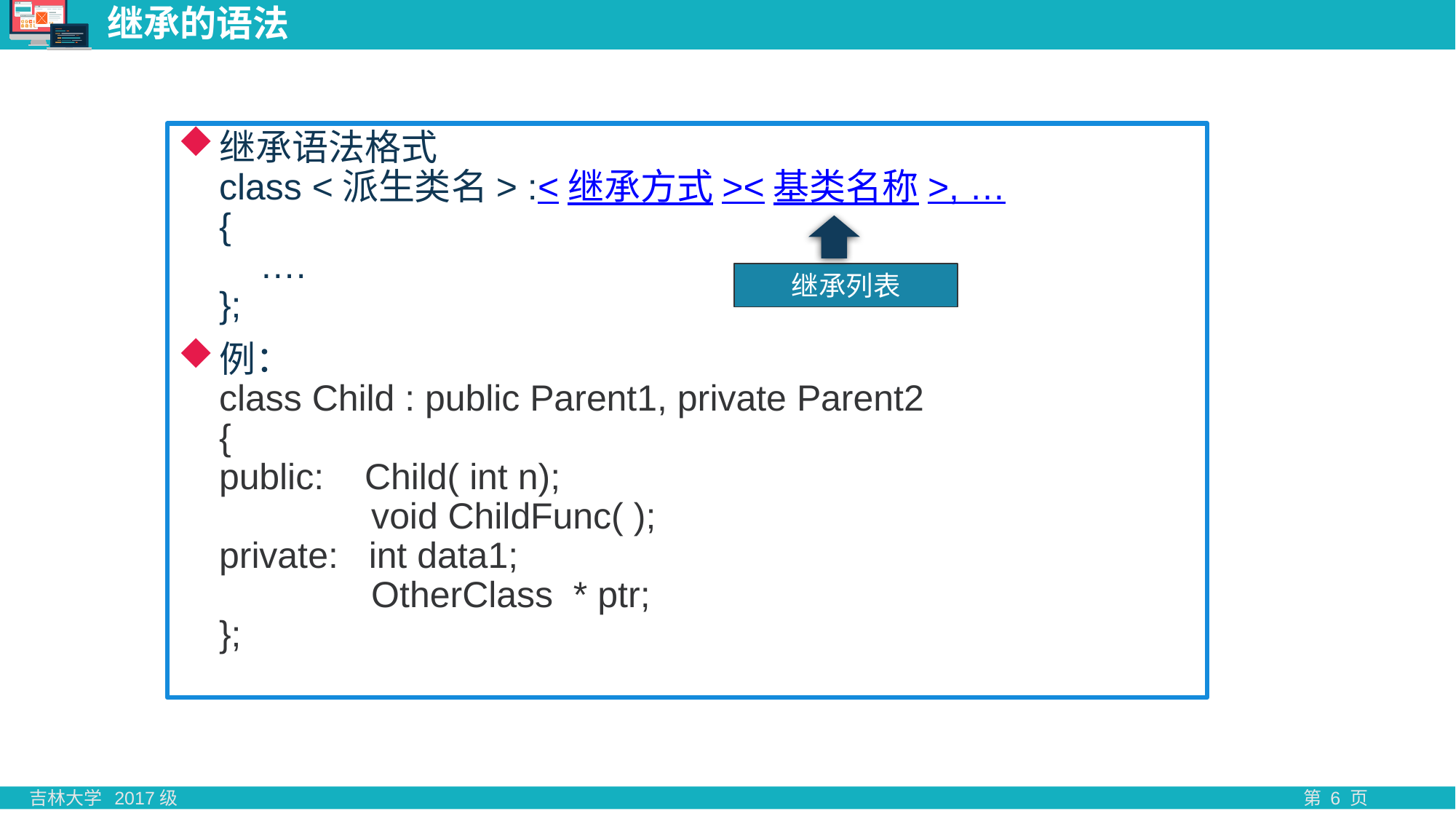

# 继承的语法
继承语法格式
class <派生类名> :<继承方式><基类名称>, …
{
    ….
};
例：
class Child : public Parent1, private Parent2
{
public:    Child( int n);
               void ChildFunc( );
private:   int data1;
               OtherClass  * ptr;
};

继承列表